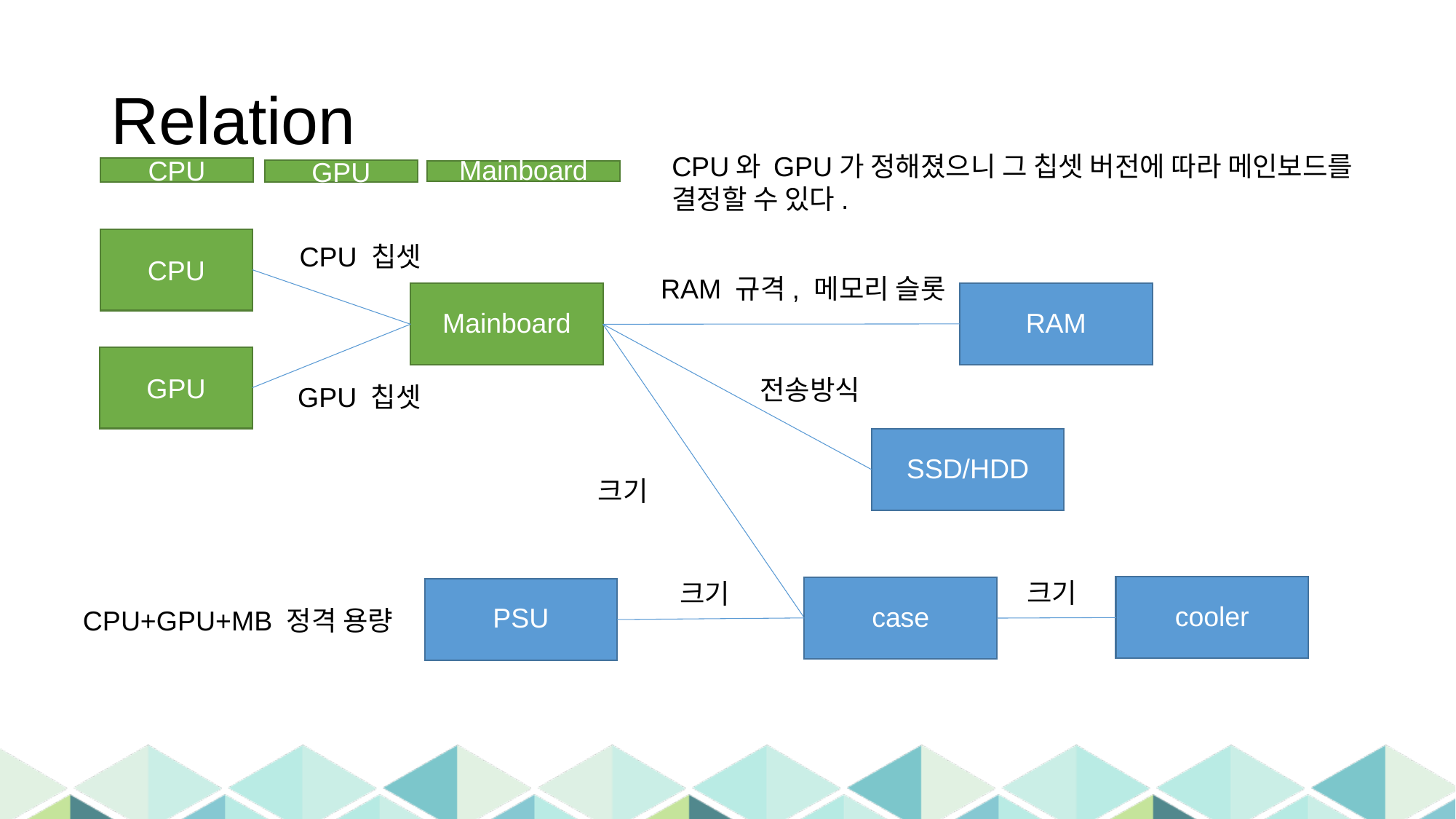

# Relation
CPU와 GPU가 정해졌으니 그 칩셋 버전에 따라 메인보드를
결정할 수 있다.
CPU
GPU
Mainboard
CPU
CPU 칩셋
RAM 규격, 메모리 슬롯
RAM
Mainboard
GPU
전송방식
GPU 칩셋
SSD/HDD
크기
크기
크기
cooler
case
PSU
CPU+GPU+MB 정격 용량